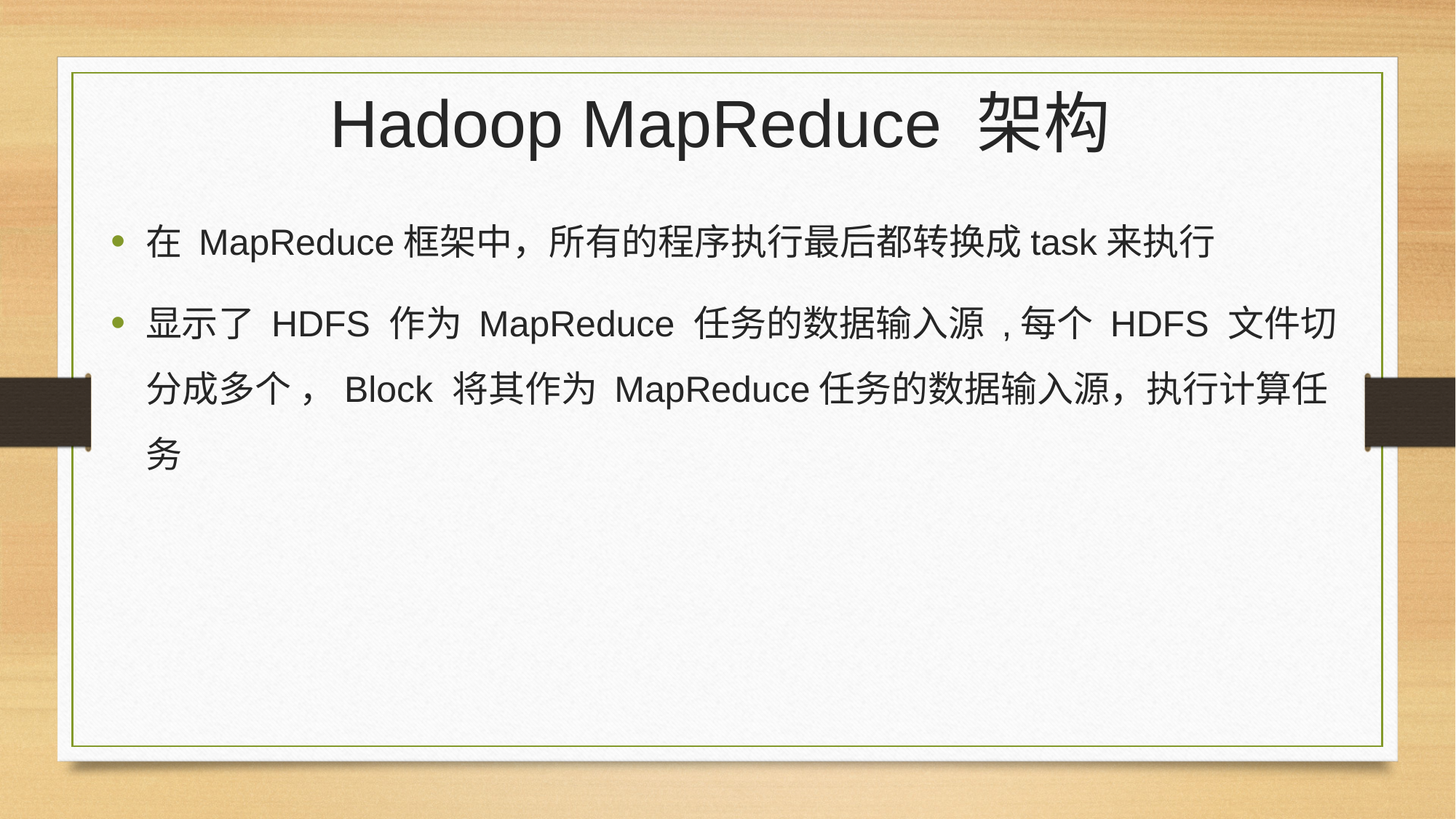

# Hadoop MapReduce 架构
在 MapReduce框架中，所有的程序执行最后都转换成task来执行
显示了 HDFS 作为 MapReduce 任务的数据输入源 ,每个 HDFS 文件切分成多个 ，Block 将其作为 MapReduce任务的数据输入源，执行计算任务